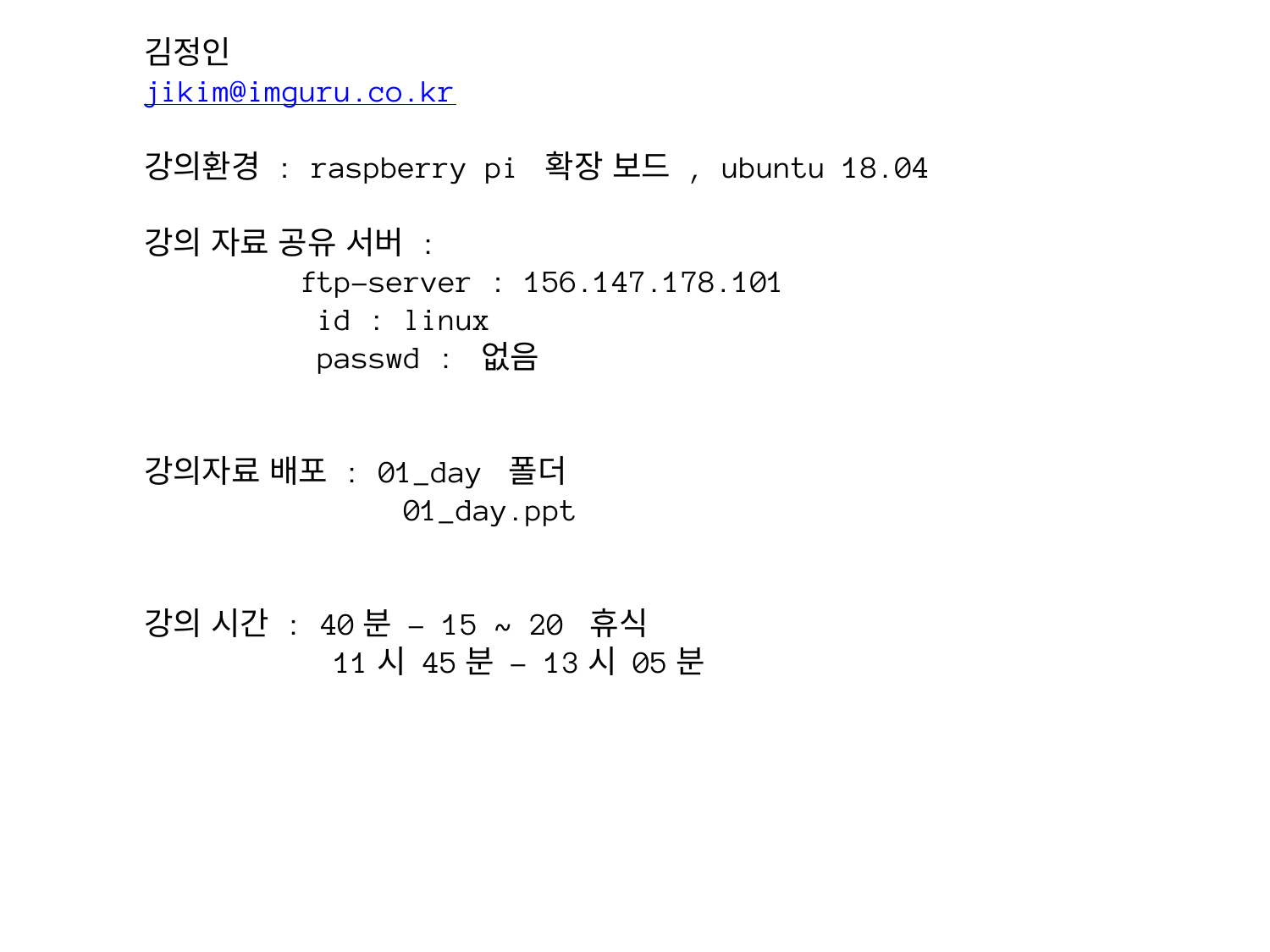

김정인
jikim@imguru.co.kr

강의환경 : raspberry pi 확장 보드 , ubuntu 18.04

강의 자료 공유 서버 :
         ftp-server : 156.147.178.101
          id : linux
          passwd : 없음

강의자료 배포 : 01_day 폴더
               01_day.ppt

강의 시간 : 40분 - 15 ~ 20 휴식
           11시 45분 - 13시 05분